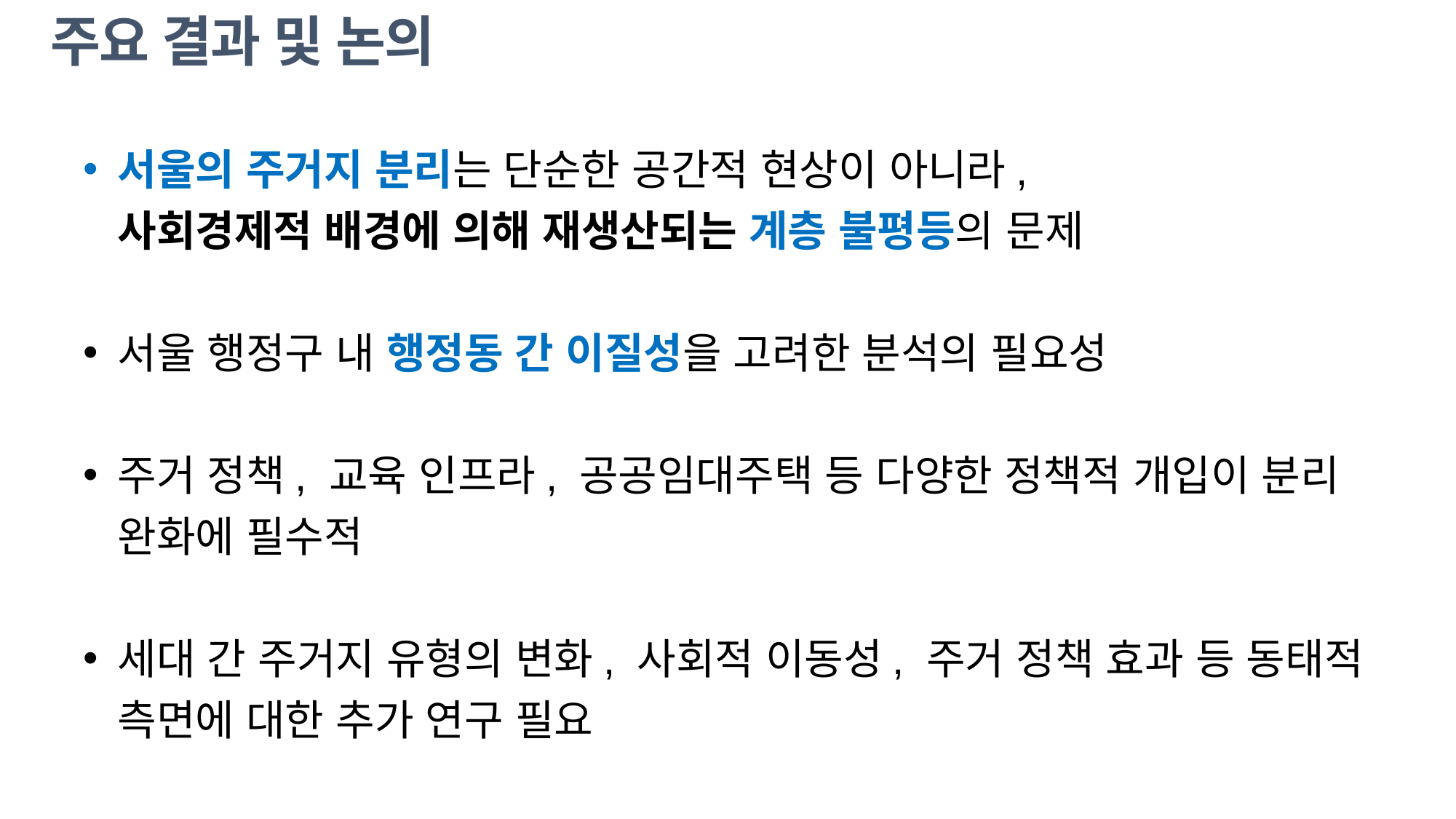

# 주요 결과 및 논의
서울의 주거지 분리는 단순한 공간적 현상이 아니라,
사회경제적 배경에 의해 재생산되는 계층 불평등의 문제

서울 행정구 내 행정동 간 이질성을 고려한 분석의 필요성

주거 정책, 교육 인프라, 공공임대주택 등 다양한 정책적 개입이 분리 완화에 필수적

세대 간 주거지 유형의 변화, 사회적 이동성, 주거 정책 효과 등 동태적 측면에 대한 추가 연구 필요